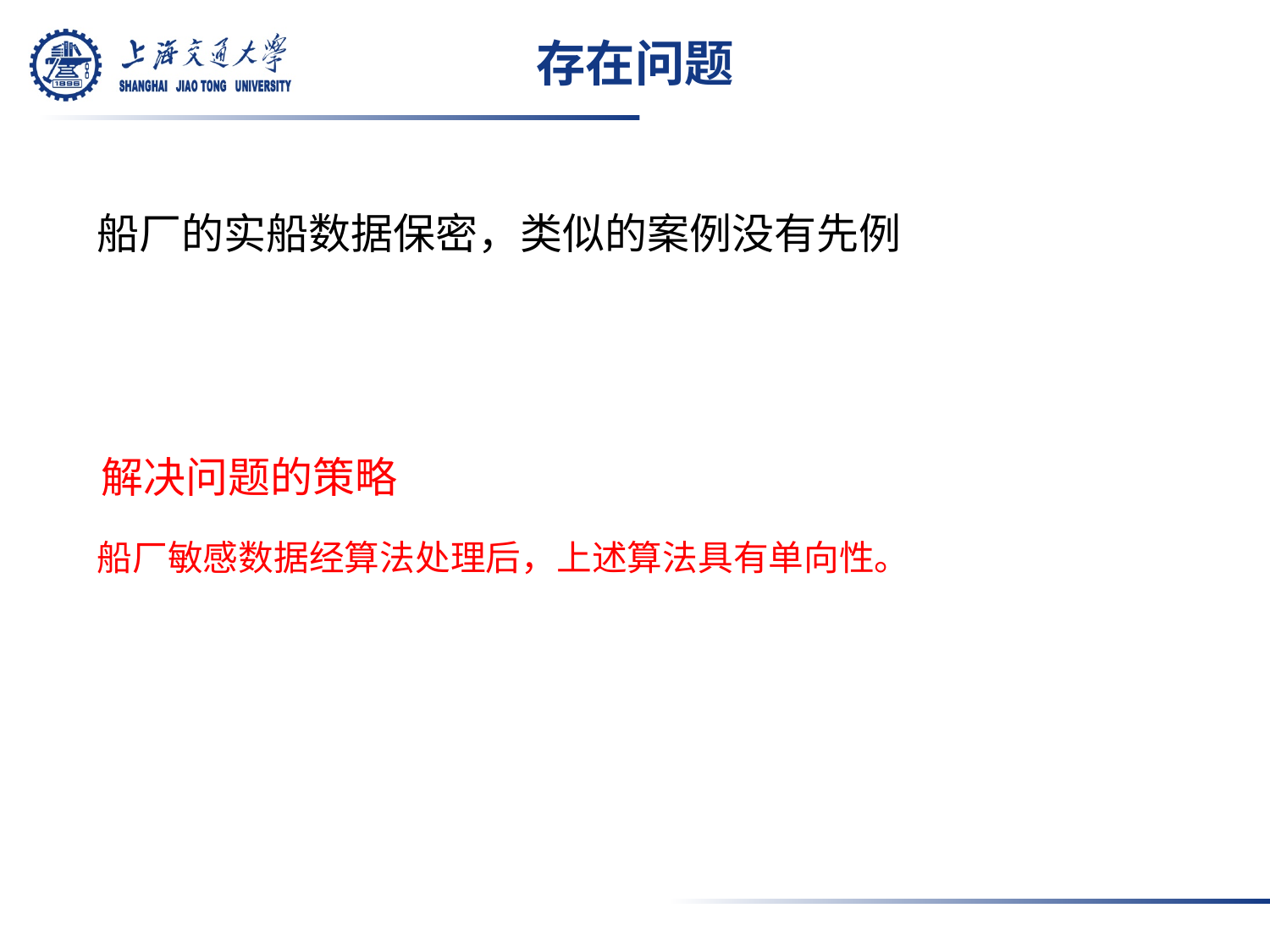

# 存在问题
船厂的实船数据保密，类似的案例没有先例
解决问题的策略
船厂敏感数据经算法处理后，上述算法具有单向性。